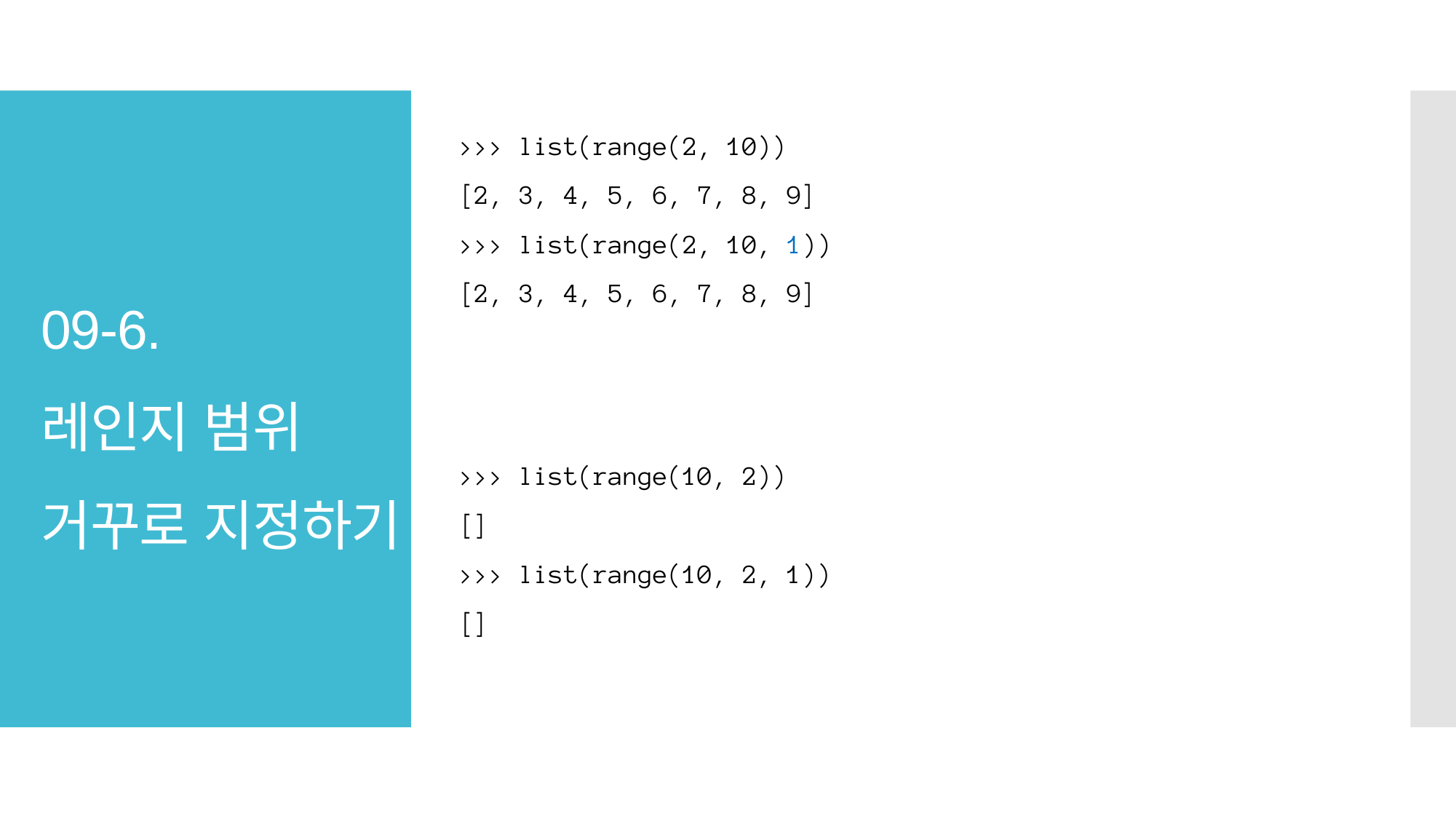

>>> list(range(2, 10))
[2, 3, 4, 5, 6, 7, 8, 9]
>>> list(range(2, 10, 1))
[2, 3, 4, 5, 6, 7, 8, 9]
# 09-6. 레인지 범위 거꾸로 지정하기
>>> list(range(10, 2))
[]
>>> list(range(10, 2, 1))
[]